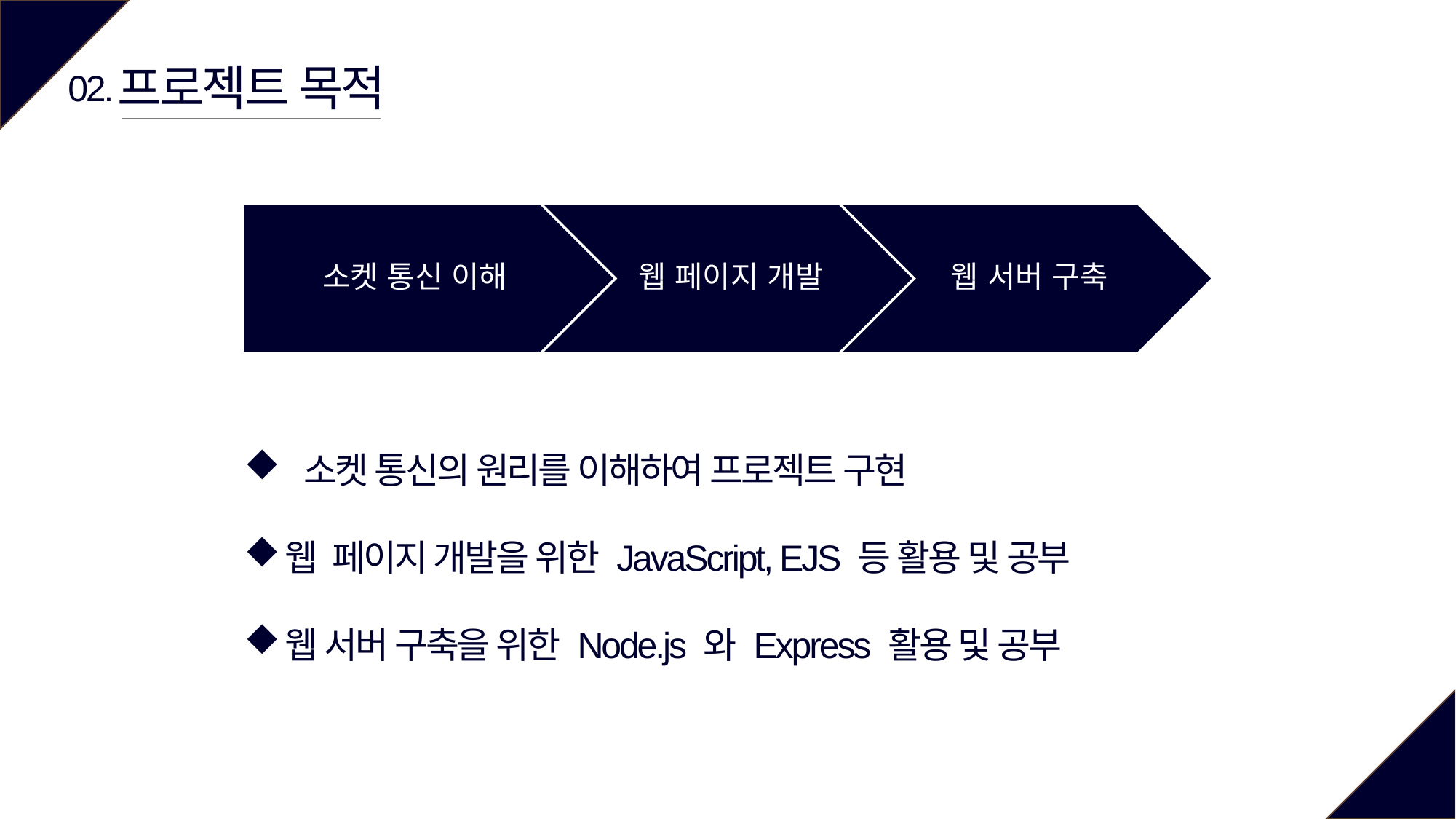

소켓 통신 이해
웹 페이지 개발
웹 서버 구축
프로젝트 목적
02.

 소켓 통신의 원리를 이해하여 프로젝트 구현
웹  페이지 개발을 위한 JavaScript, EJS 등 활용 및 공부

웹 서버 구축을 위한 Node.js 와 Express 활용 및 공부